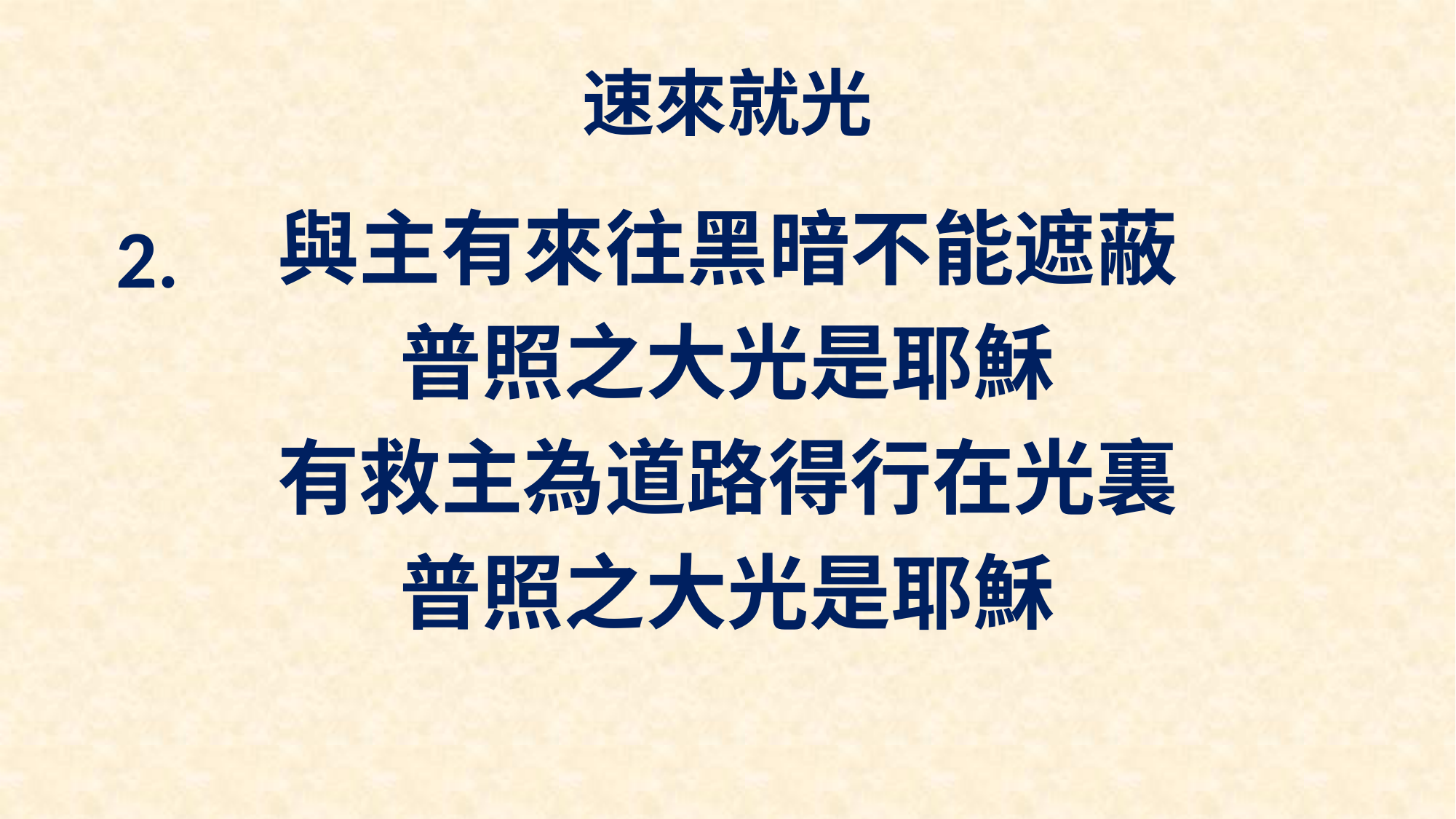

# 速來就光
與主有來往黑暗不能遮蔽
普照之大光是耶穌
有救主為道路得行在光裏
普照之大光是耶穌

2.